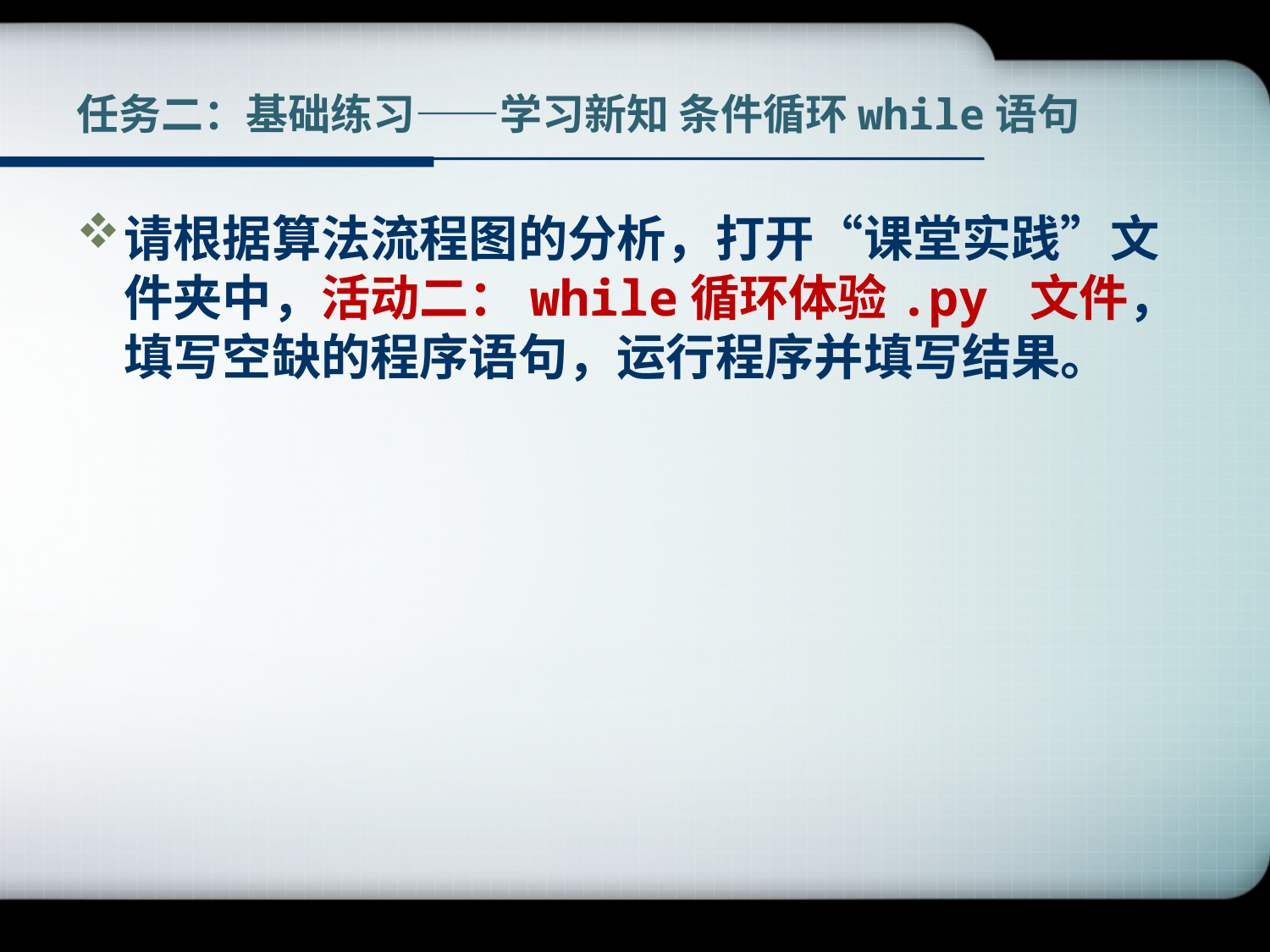

# 任务二：基础练习——学习新知 条件循环while语句
请根据算法流程图的分析，打开“课堂实践”文件夹中，活动二：while循环体验.py 文件，填写空缺的程序语句，运行程序并填写结果。